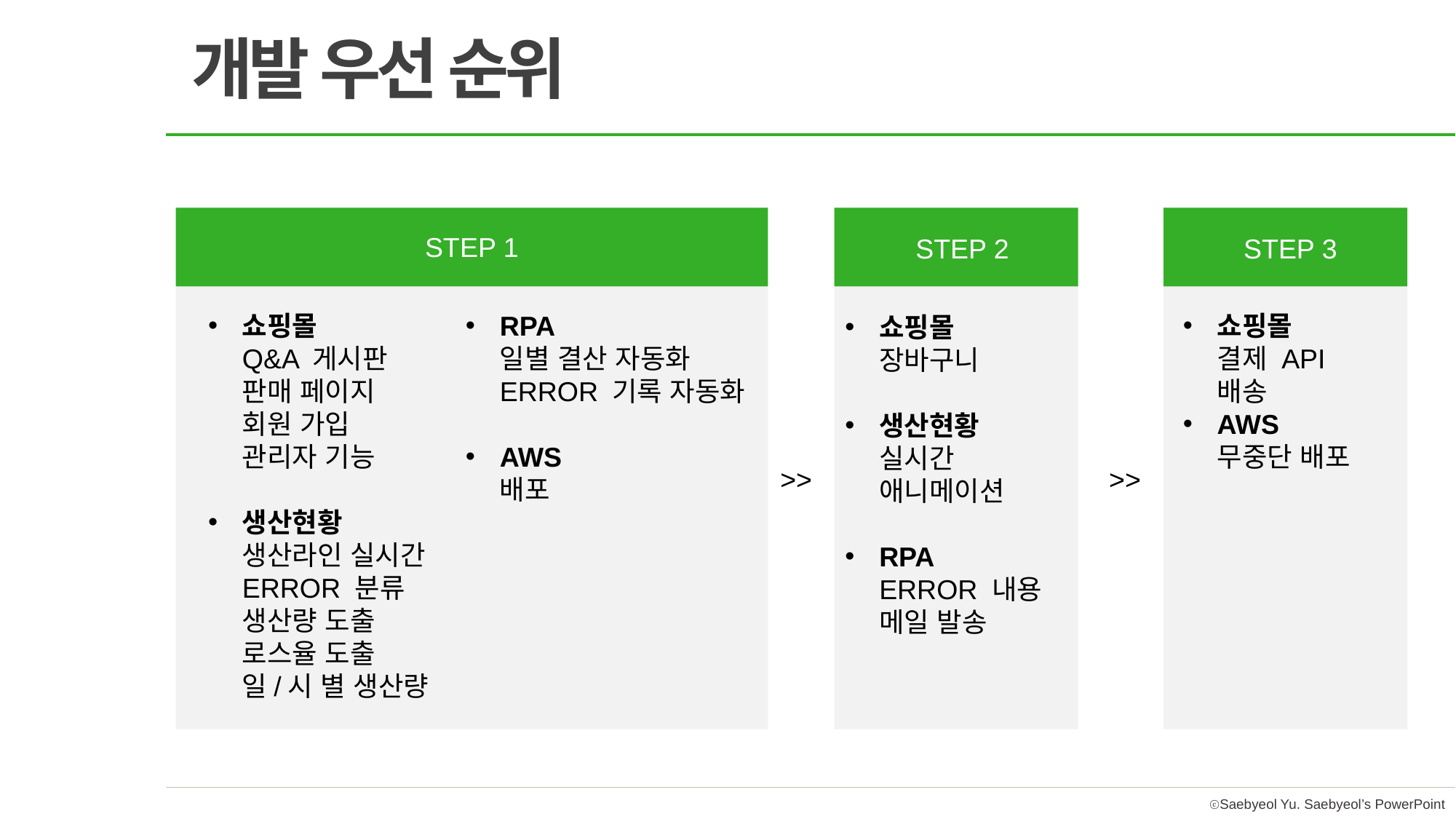

개발 우선 순위

STEP 1
STEP 2
STEP 3
쇼핑몰
Q&A 게시판
판매 페이지
회원 가입
관리자 기능
생산현황
생산라인 실시간
ERROR 분류
생산량 도출
로스율 도출
일/시 별 생산량
RPA
일별 결산 자동화
ERROR 기록 자동화
AWS
배포
쇼핑몰
결제 API
배송
AWS
무중단 배포
쇼핑몰
장바구니
생산현황
실시간
애니메이션
RPA
ERROR 내용
메일 발송
>>
>>